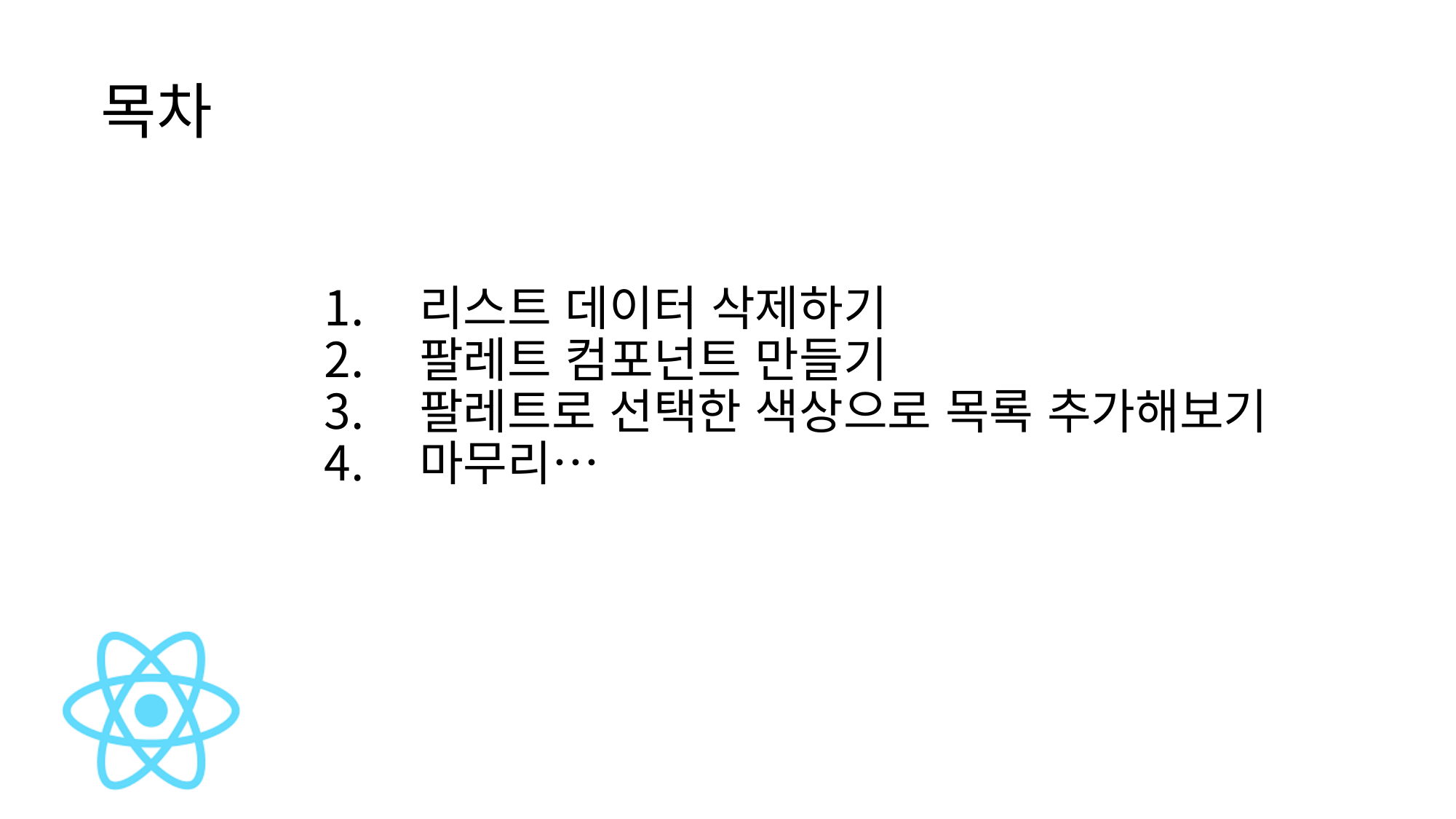

목차
리스트 데이터 삭제하기
팔레트 컴포넌트 만들기
팔레트로 선택한 색상으로 목록 추가해보기
마무리…